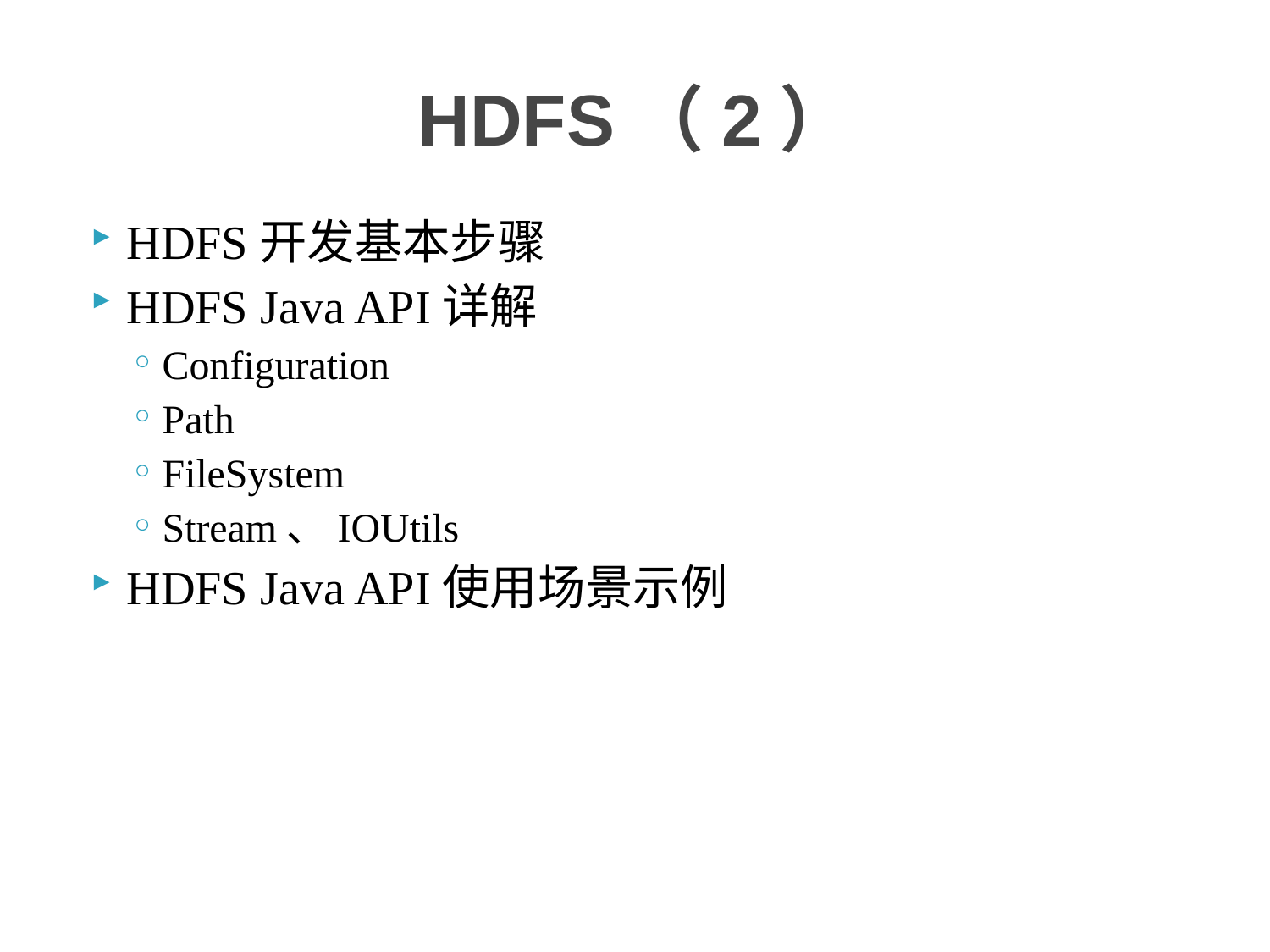

# HDFS（2）
HDFS开发基本步骤
HDFS Java API详解
Configuration
Path
FileSystem
Stream、IOUtils
HDFS Java API使用场景示例